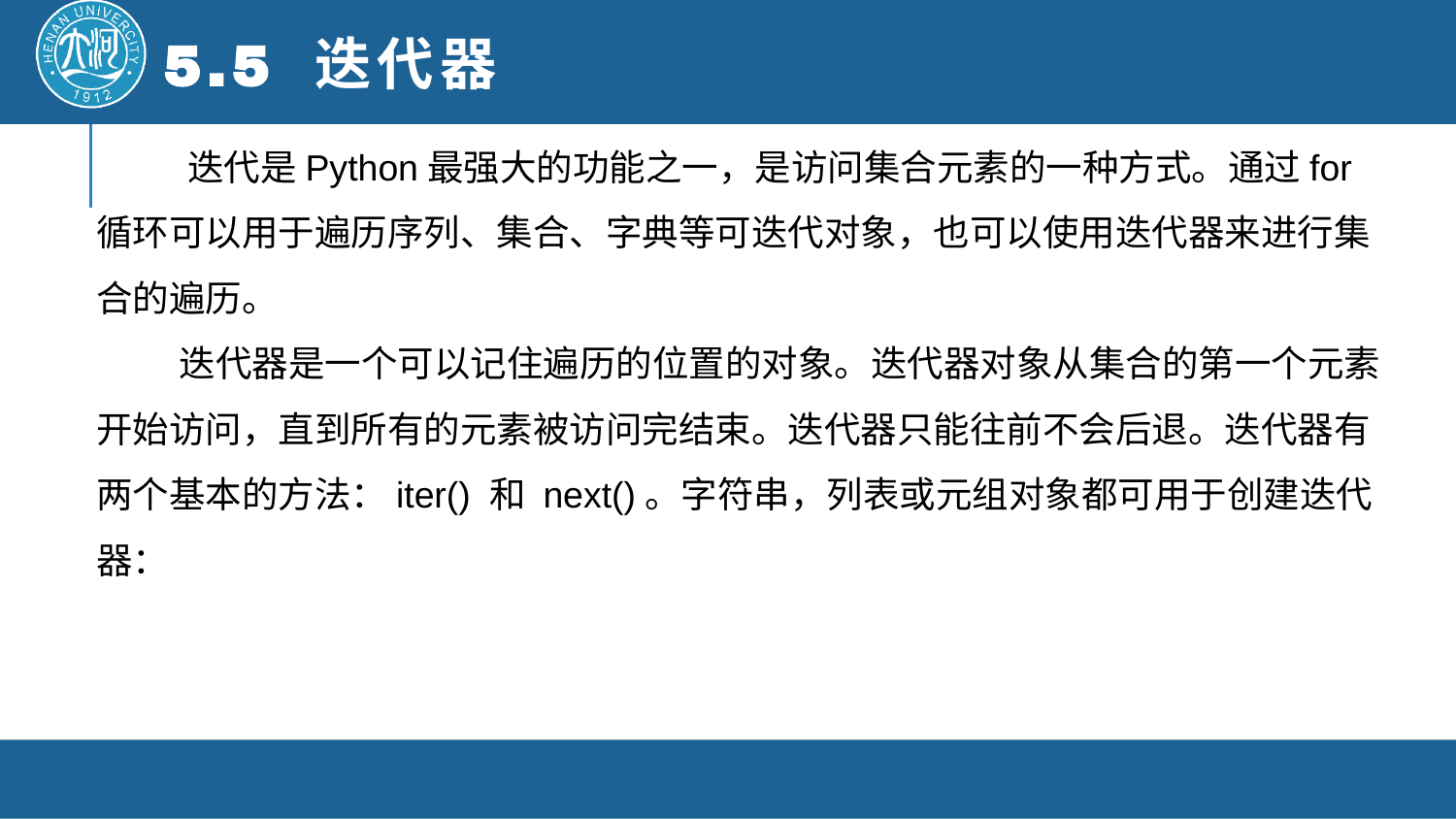

5.5 迭代器
          迭代是Python最强大的功能之一，是访问集合元素的一种方式。通过for循环可以用于遍历序列、集合、字典等可迭代对象，也可以使用迭代器来进行集合的遍历。
         迭代器是一个可以记住遍历的位置的对象。迭代器对象从集合的第一个元素开始访问，直到所有的元素被访问完结束。迭代器只能往前不会后退。迭代器有两个基本的方法：iter() 和 next()。字符串，列表或元组对象都可用于创建迭代器：